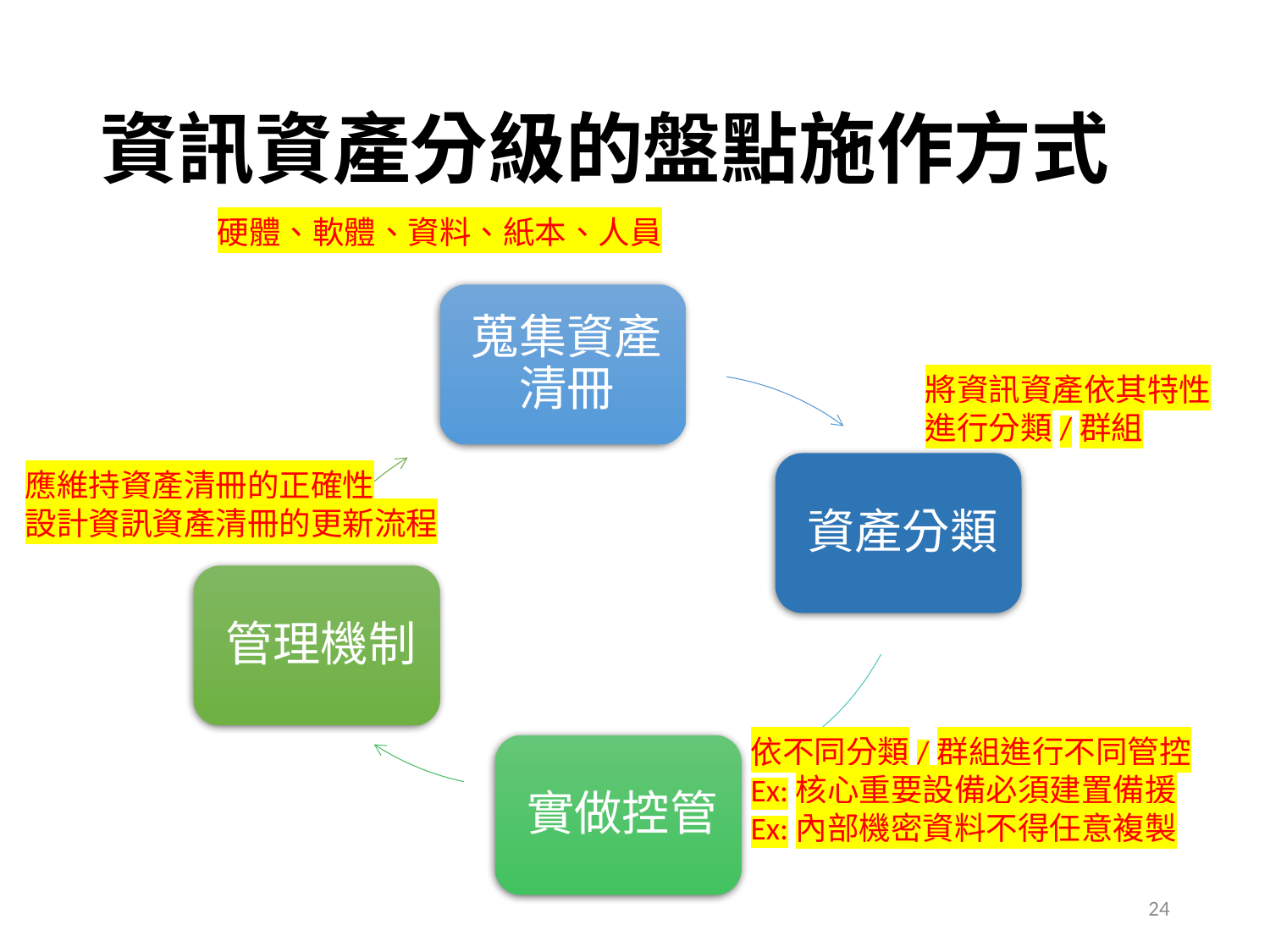

# 資訊資產分級的盤點施作方式
硬體、軟體、資料、紙本、人員
蒐集資產清冊
資產分類
實做控管
管理機制
將資訊資產依其特性
進行分類/群組
應維持資產清冊的正確性
設計資訊資產清冊的更新流程
依不同分類/群組進行不同管控
Ex:核心重要設備必須建置備援
Ex:內部機密資料不得任意複製
24